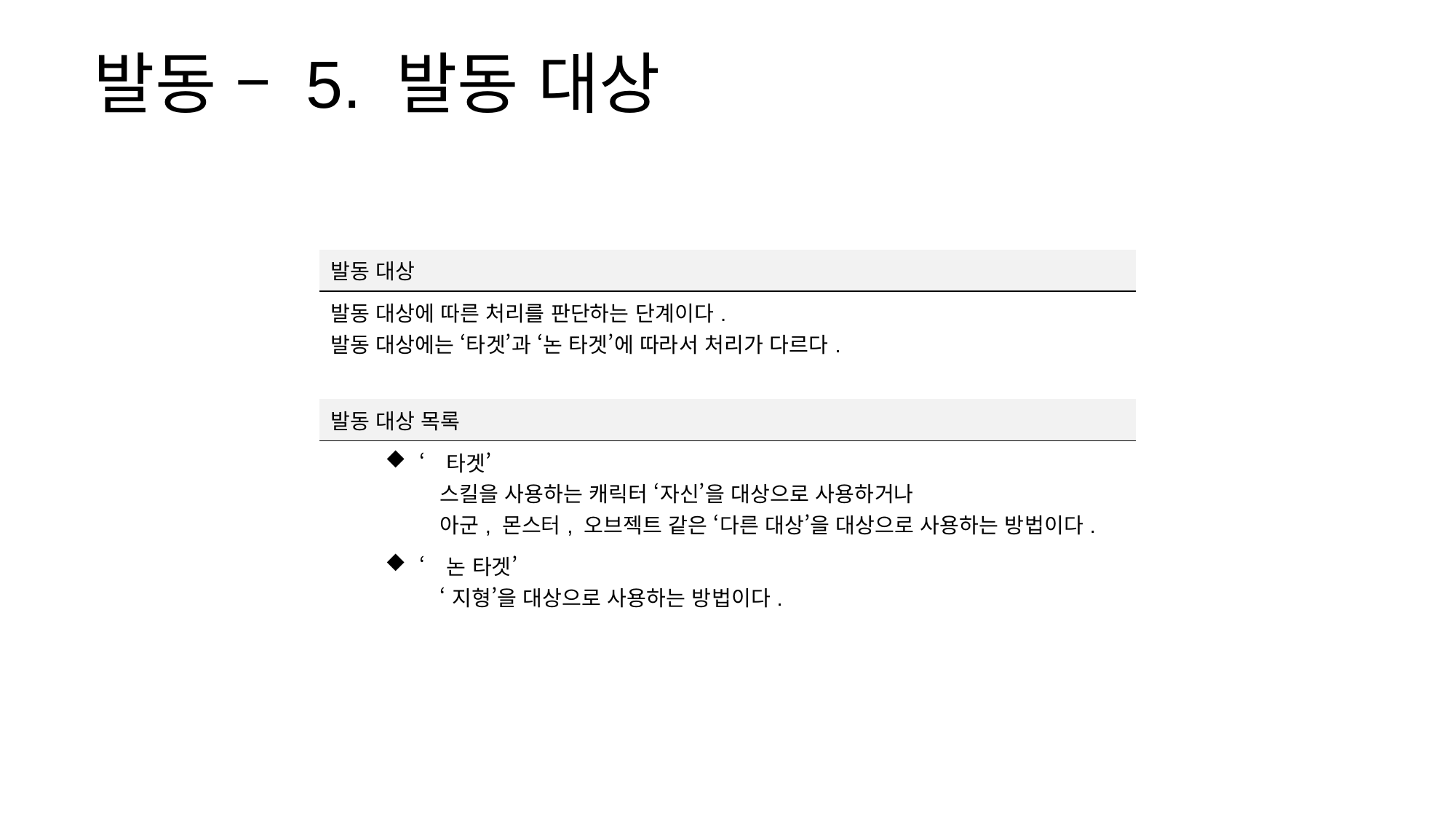

발동 – 5. 발동 대상
| 발동 대상 |
| --- |
| 발동 대상에 따른 처리를 판단하는 단계이다. 발동 대상에는 ‘타겟’과 ‘논 타겟’에 따라서 처리가 다르다. |
|  |
| 발동 대상 목록 |
| ‘타겟’ 스킬을 사용하는 캐릭터 ‘자신’을 대상으로 사용하거나 아군, 몬스터, 오브젝트 같은 ‘다른 대상’을 대상으로 사용하는 방법이다. |
| ‘논 타겟’ ‘지형’을 대상으로 사용하는 방법이다. |